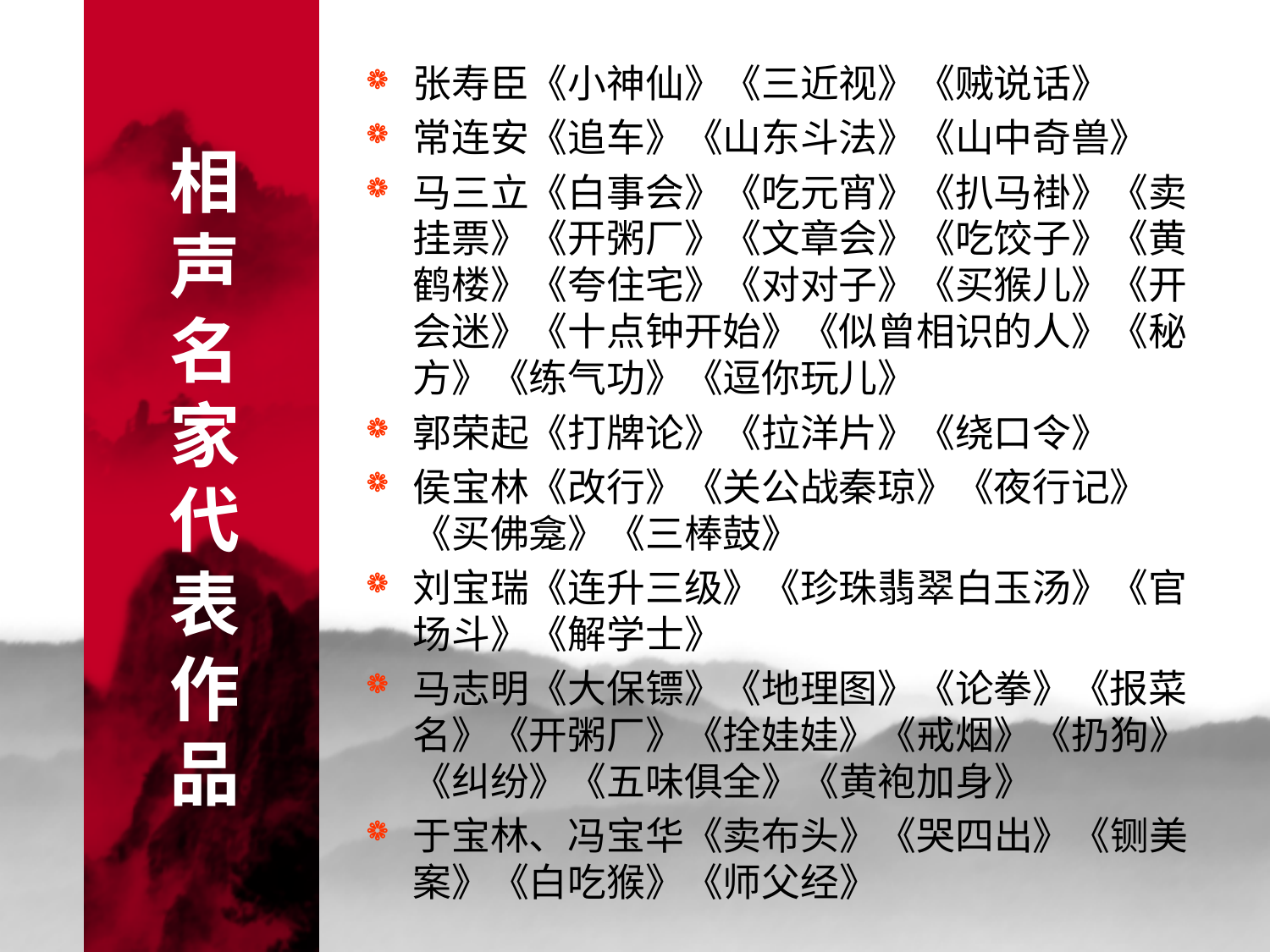

# 相声名家代表作品
张寿臣《小神仙》《三近视》《贼说话》
常连安《追车》《山东斗法》《山中奇兽》
马三立《白事会》《吃元宵》《扒马褂》《卖挂票》《开粥厂》《文章会》《吃饺子》《黄鹤楼》《夸住宅》《对对子》《买猴儿》《开会迷》《十点钟开始》《似曾相识的人》《秘方》《练气功》《逗你玩儿》
郭荣起《打牌论》《拉洋片》《绕口令》
侯宝林《改行》《关公战秦琼》《夜行记》《买佛龛》《三棒鼓》
刘宝瑞《连升三级》《珍珠翡翠白玉汤》《官场斗》《解学士》
马志明《大保镖》《地理图》《论拳》《报菜名》《开粥厂》《拴娃娃》《戒烟》《扔狗》《纠纷》《五味俱全》《黄袍加身》
于宝林、冯宝华《卖布头》《哭四出》《铡美案》《白吃猴》《师父经》